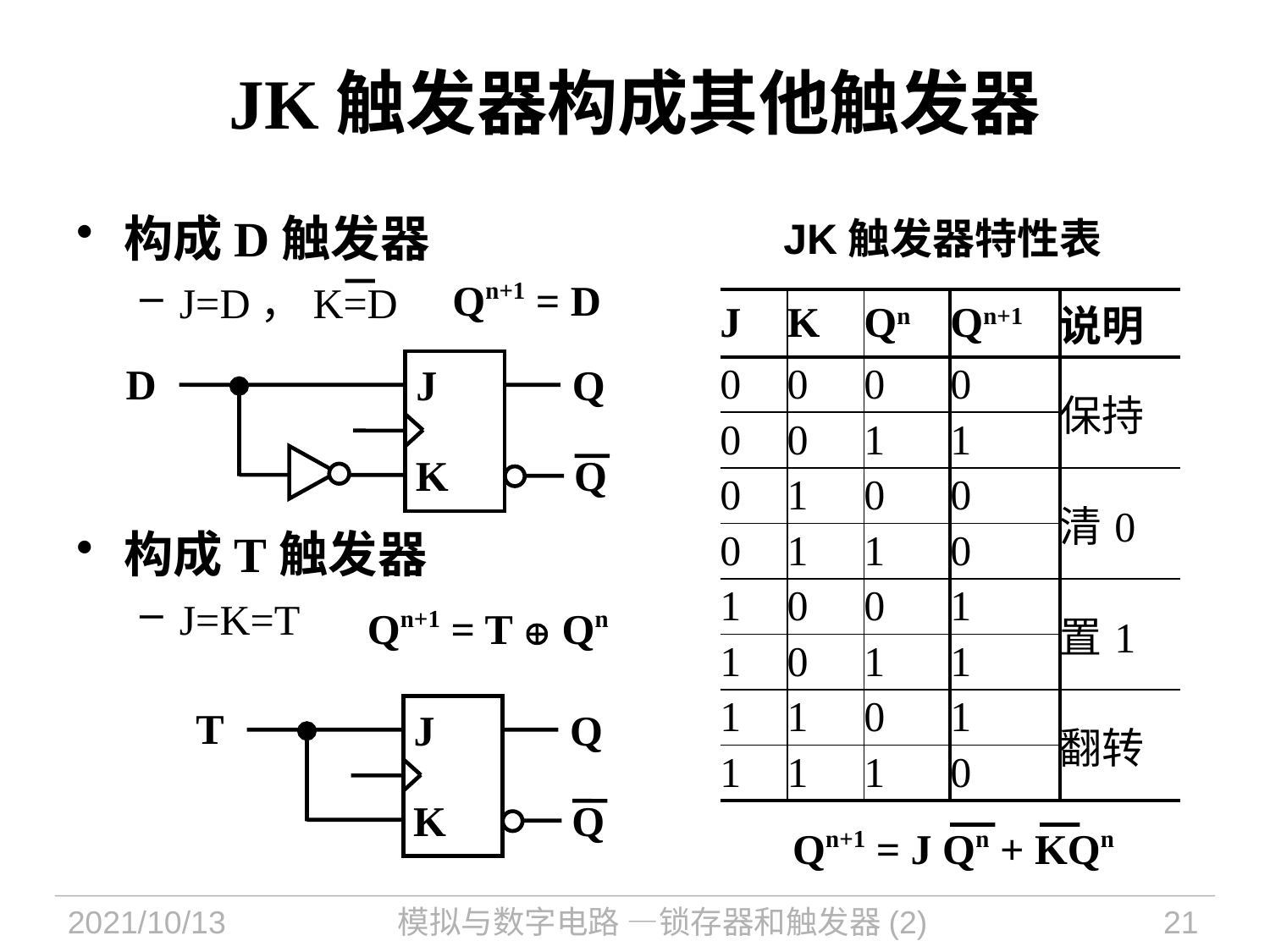

# JK触发器构成其他触发器
构成D触发器
J=D，K=D

构成T触发器
J=K=T
JK触发器特性表
Qn+1 = D

| J | K | Qn | Qn+1 | 说明 |
| --- | --- | --- | --- | --- |
| 0 | 0 | 0 | 0 | 保持 |
| 0 | 0 | 1 | 1 |  |
| 0 | 1 | 0 | 0 | 清0 |
| 0 | 1 | 1 | 0 |  |
| 1 | 0 | 0 | 1 | 置1 |
| 1 | 0 | 1 | 1 |  |
| 1 | 1 | 0 | 1 | 翻转 |
| 1 | 1 | 1 | 0 |  |
D

J
Q

K
Q

Qn+1 = T ⊕ Qn
T

J
Q

K
Q

Qn+1 = J Qn + KQn

2021/10/13
模拟与数字电路 —锁存器和触发器(2)
21